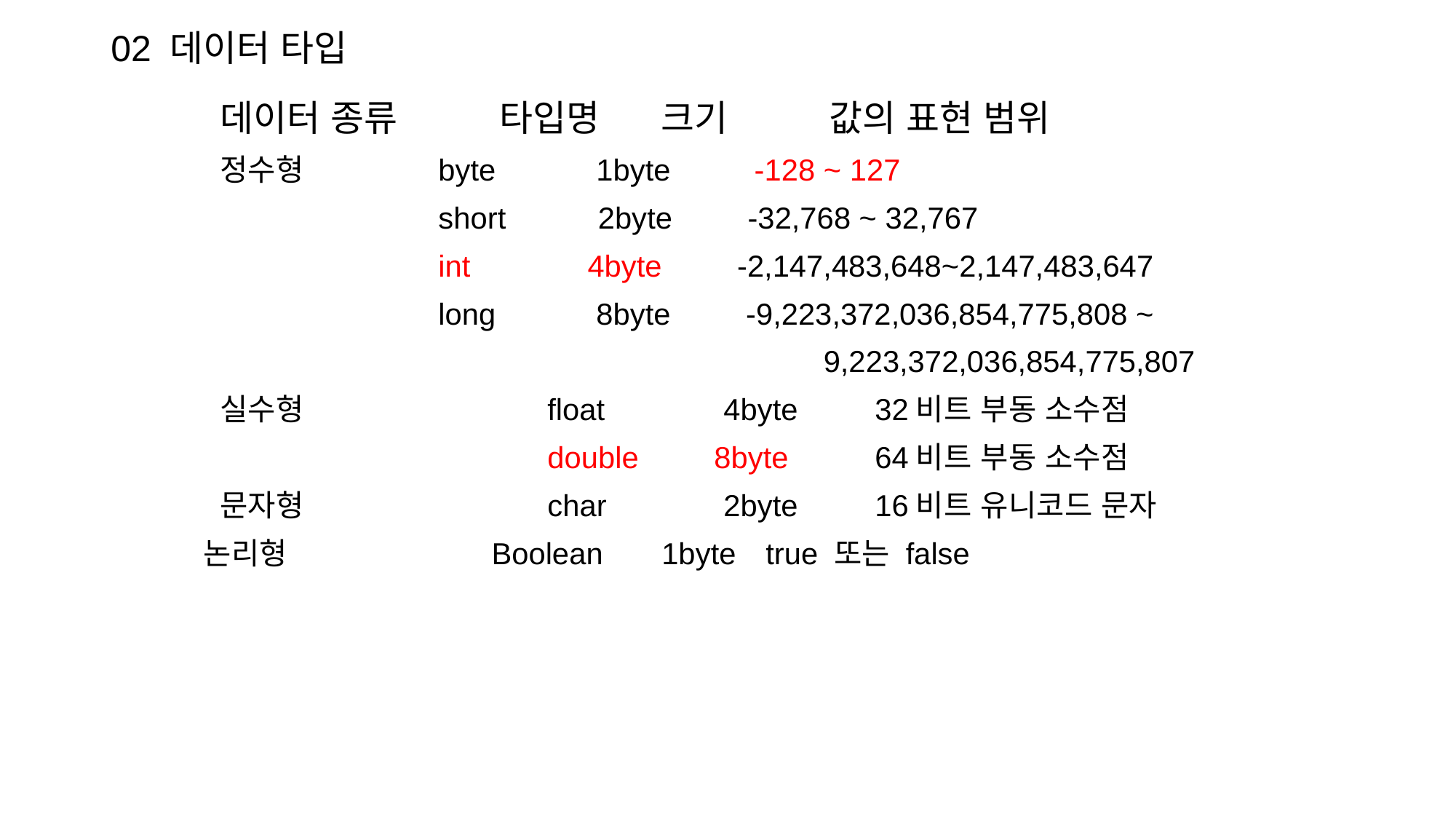

# 02 데이터 타입
	데이터 종류          타입명      크기          값의 표현 범위
	정수형              	byte            1byte          -128 ~ 127
	                         	short           2byte         -32,768 ~ 32,767
     	                         	int              4byte         -2,147,483,648~2,147,483,647
    	                        	long            8byte         -9,223,372,036,854,775,808 ~
                           		                                 9,223,372,036,854,775,807
  	실수형			float	        4byte	32비트 부동 소수점
				double         8byte   	64비트 부동 소수점
	문자형			char	        2byte	16비트 유니코드 문자
          논리형                       Boolean       1byte	true 또는 false